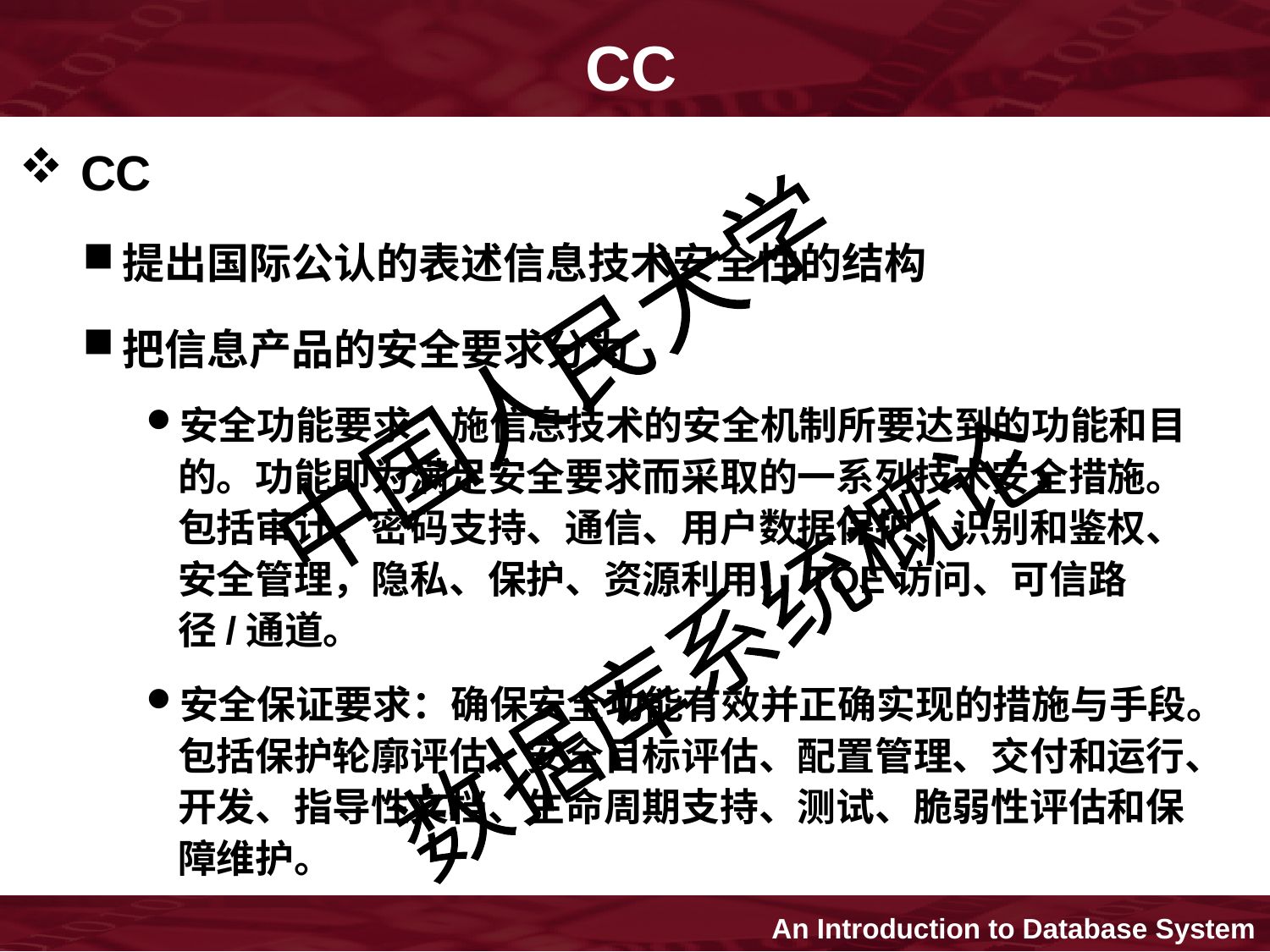

CC
 CC
提出国际公认的表述信息技术安全性的结构
把信息产品的安全要求分为
安全功能要求：施信息技术的安全机制所要达到的功能和目的。功能即为满足安全要求而采取的一系列技术安全措施。包括审计、密码支持、通信、用户数据保护、识别和鉴权、安全管理，隐私、保护、资源利用、TOE访问、可信路径/通道。
安全保证要求：确保安全功能有效并正确实现的措施与手段。包括保护轮廓评估、安全目标评估、配置管理、交付和运行、开发、指导性文档、生命周期支持、测试、脆弱性评估和保障维护。